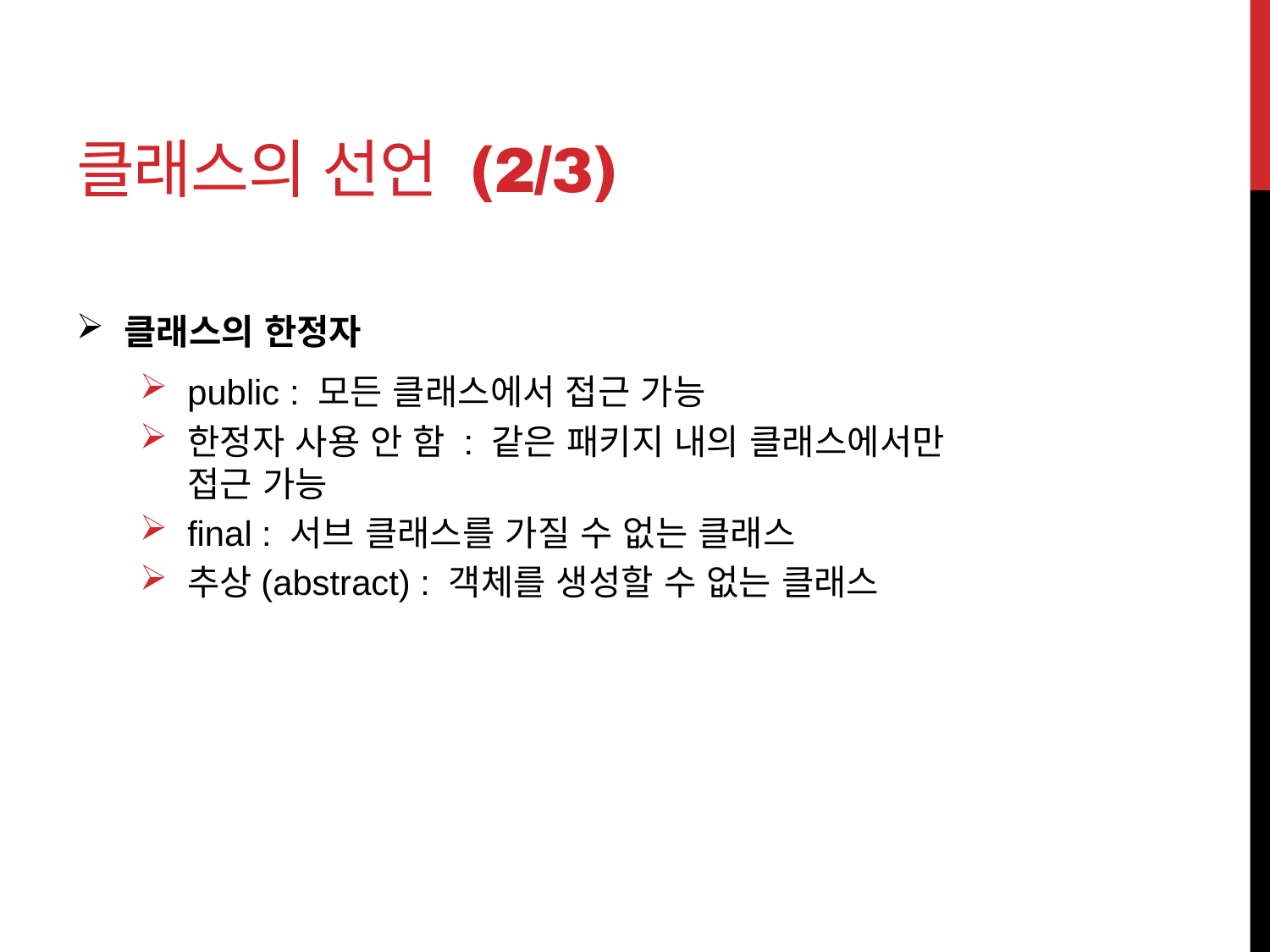

# 클래스의 선언 (2/3)

클래스의 한정자
public : 모든 클래스에서 접근 가능
한정자 사용 안 함 : 같은 패키지 내의 클래스에서만
접근 가능
final : 서브 클래스를 가질 수 없는 클래스
추상(abstract) : 객체를 생성할 수 없는 클래스